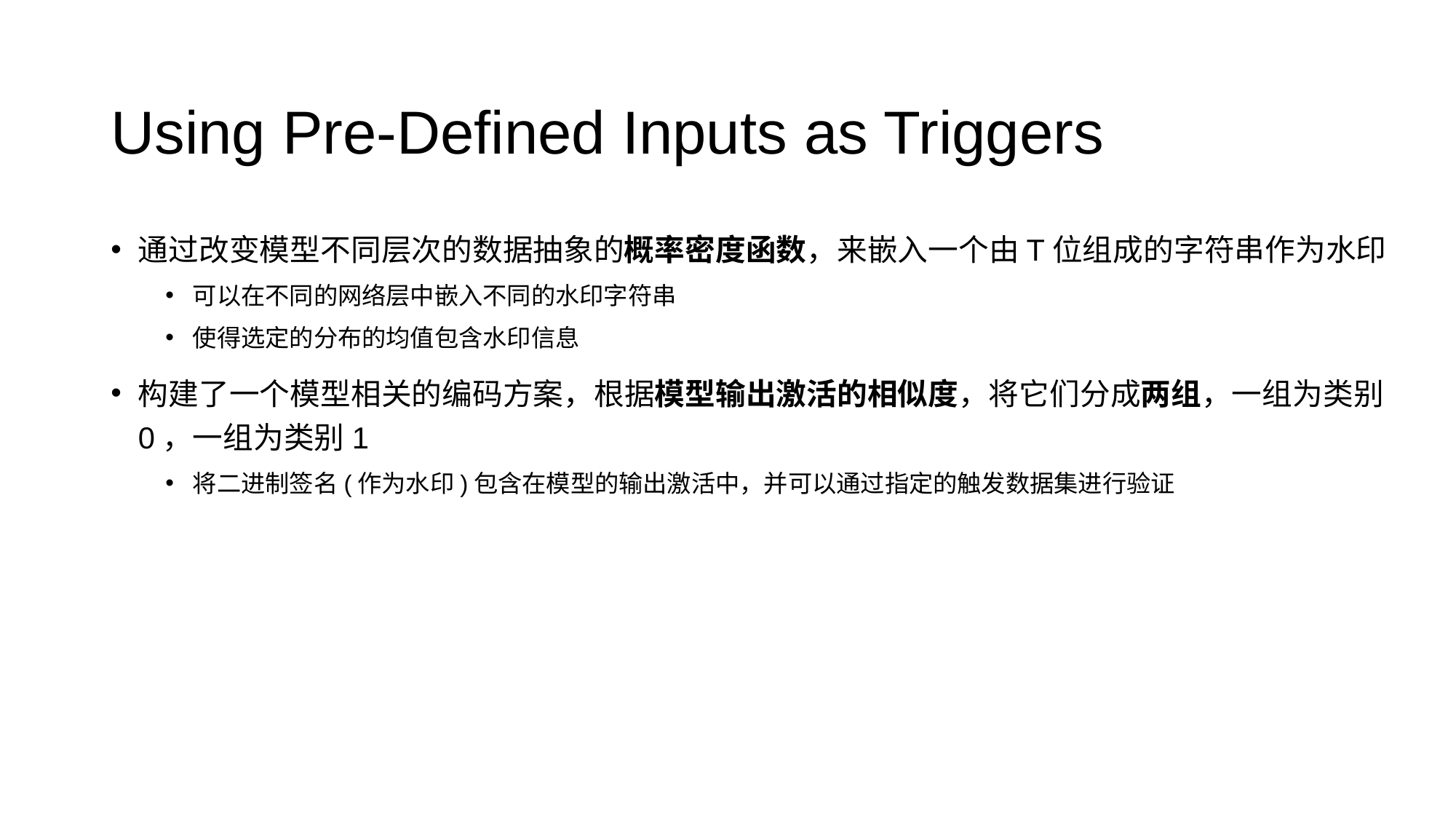

# Using Pre-Defined Inputs as Triggers
通过改变模型不同层次的数据抽象的概率密度函数，来嵌入一个由T位组成的字符串作为水印
可以在不同的网络层中嵌入不同的水印字符串
使得选定的分布的均值包含水印信息
构建了一个模型相关的编码方案，根据模型输出激活的相似度，将它们分成两组，一组为类别0，一组为类别1
将二进制签名(作为水印)包含在模型的输出激活中，并可以通过指定的触发数据集进行验证